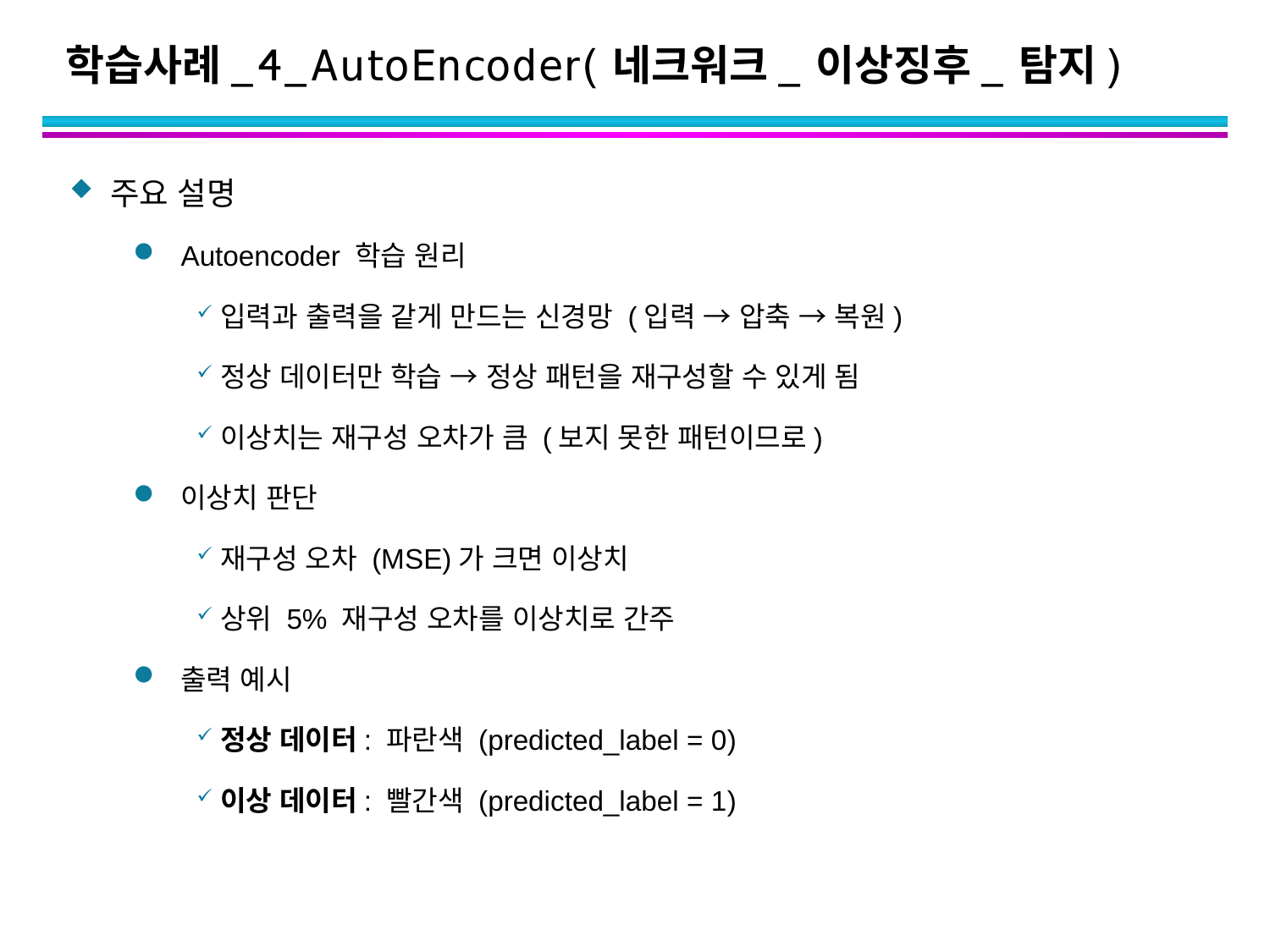

# 학습사례_4_AutoEncoder(네크워크_이상징후_탐지)
주요 설명
Autoencoder 학습 원리
입력과 출력을 같게 만드는 신경망 (입력 → 압축 → 복원)
정상 데이터만 학습 → 정상 패턴을 재구성할 수 있게 됨
이상치는 재구성 오차가 큼 (보지 못한 패턴이므로)
이상치 판단
재구성 오차 (MSE)가 크면 이상치
상위 5% 재구성 오차를 이상치로 간주
출력 예시
정상 데이터: 파란색 (predicted_label = 0)
이상 데이터: 빨간색 (predicted_label = 1)